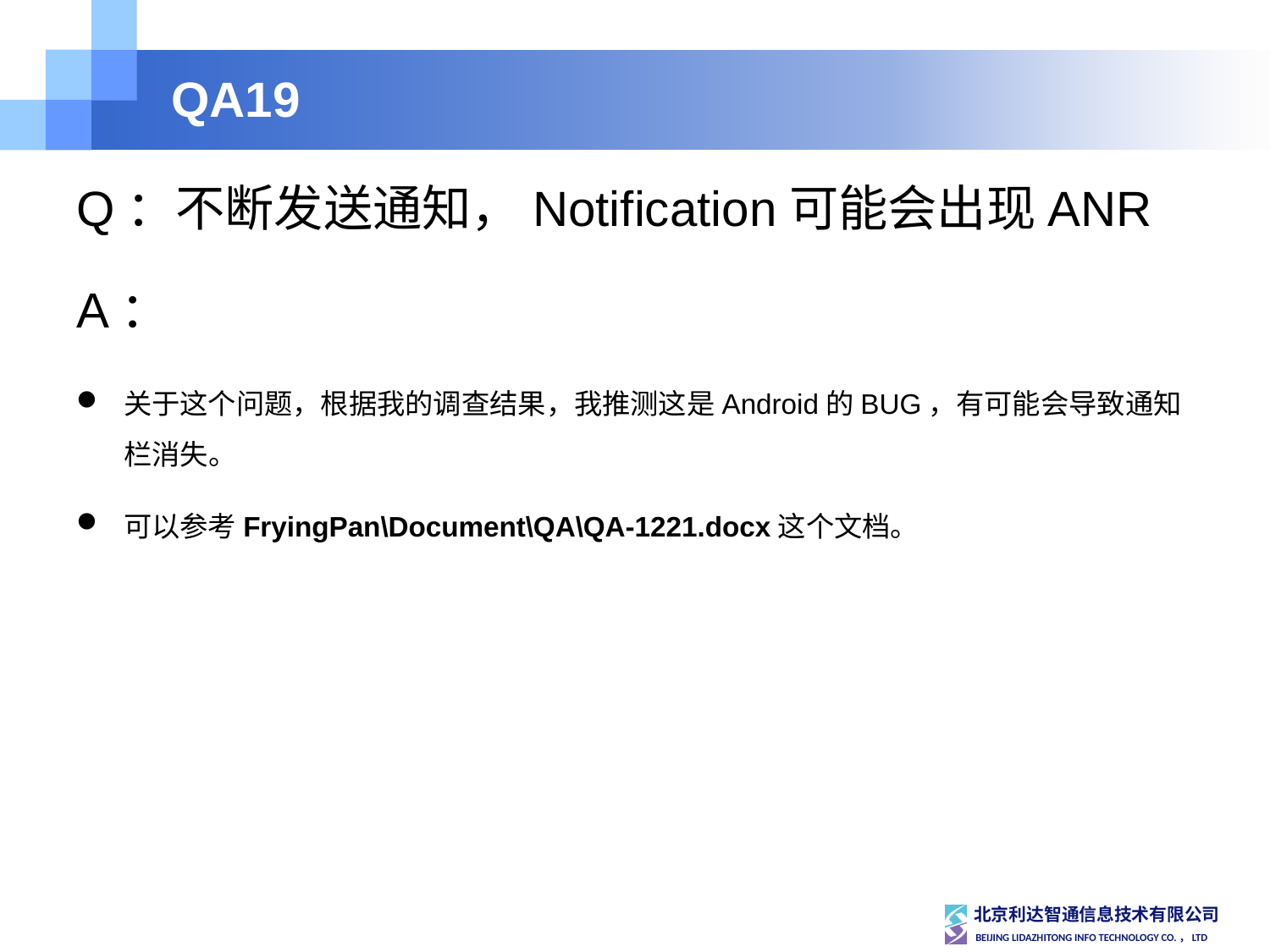

# QA19
Q：不断发送通知，Notification可能会出现ANR
A：
关于这个问题，根据我的调查结果，我推测这是Android的BUG，有可能会导致通知栏消失。
可以参考FryingPan\Document\QA\QA-1221.docx这个文档。